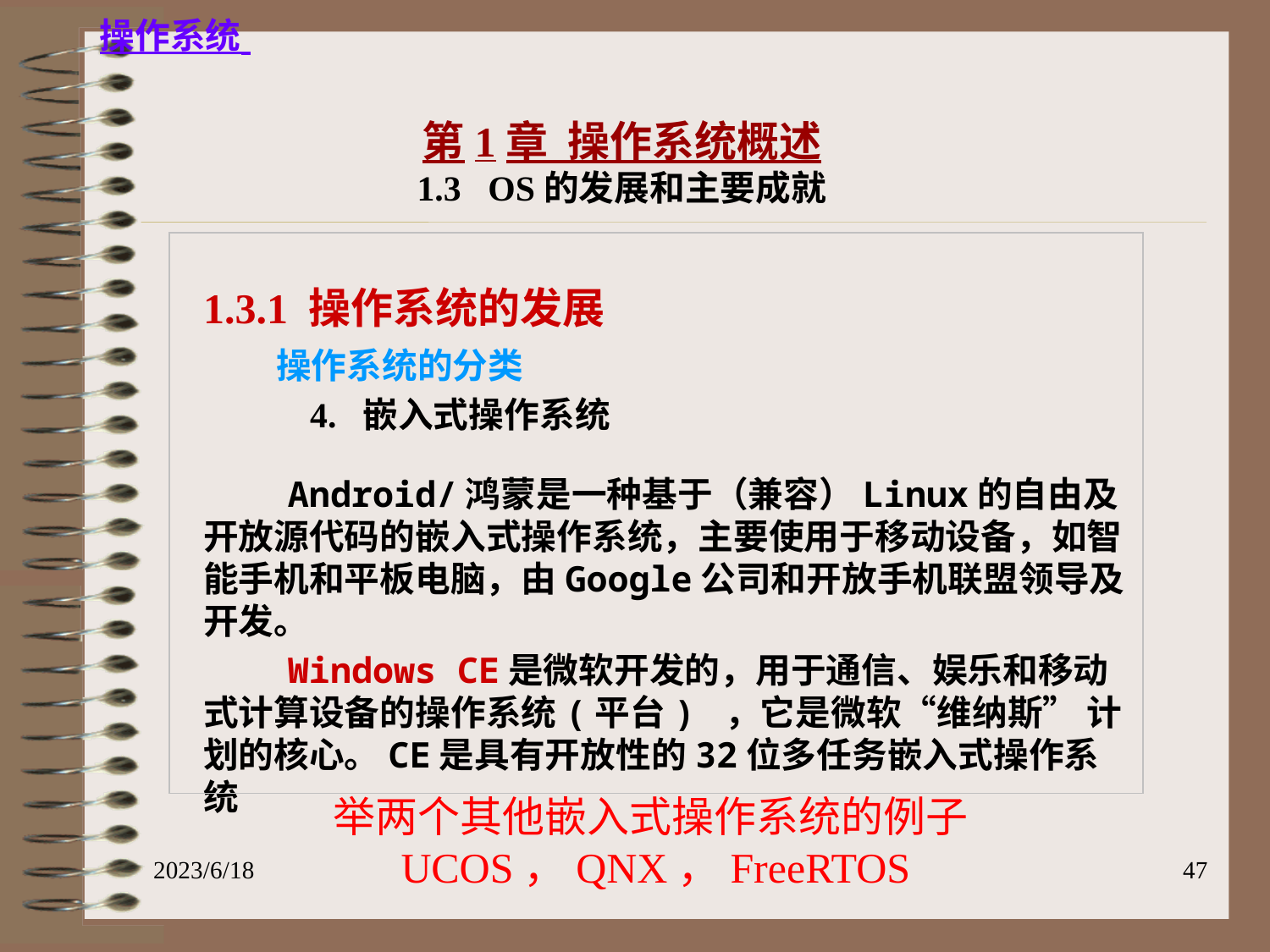

第1章  操作系统概述
1.3   OS的发展和主要成就

1.3.1 操作系统的发展
        操作系统的分类
            4.  嵌入式操作系统

    Android/鸿蒙是一种基于（兼容）Linux的自由及开放源代码的嵌入式操作系统，主要使用于移动设备，如智能手机和平板电脑，由Google公司和开放手机联盟领导及开发。
    Windows CE是微软开发的，用于通信、娱乐和移动式计算设备的操作系统(平台) ，它是微软“维纳斯” 计划的核心。CE是具有开放性的32位多任务嵌入式操作系统

举两个其他嵌入式操作系统的例子UCOS，QNX，FreeRTOS
2023/6/18
47